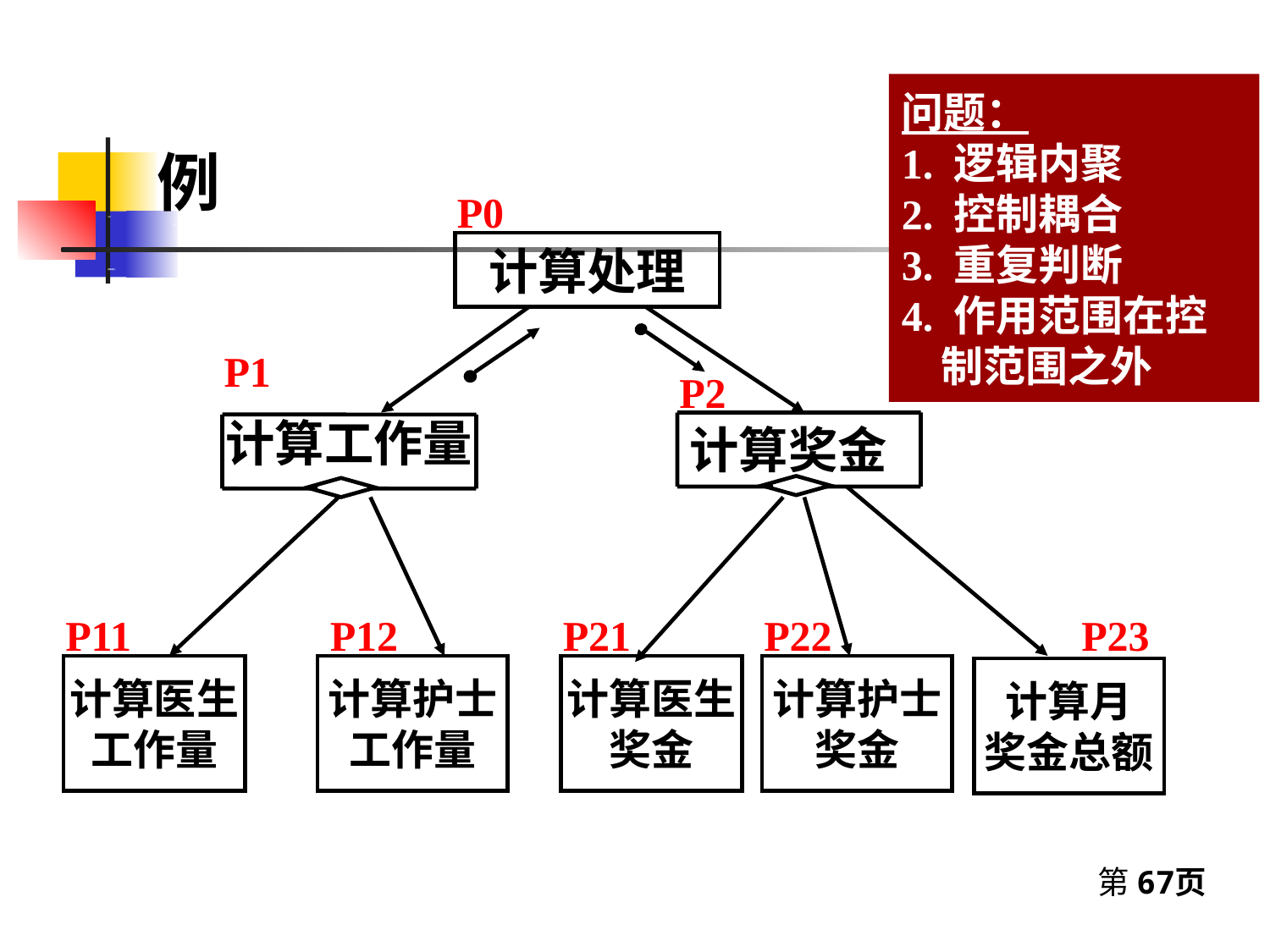

实例
问题：
1. 逻辑内聚
2. 控制耦合
3. 重复判断
4. 作用范围在控制范围之外
例
实例
P0
控制耦合2
计算处理

P1
P2
计算工作量

计算奖金

P11
P12
P21
P22
P23
计算医生
工作量
计算护士
工作量
计算医生
奖金
计算护士
奖金
计算月
奖金总额